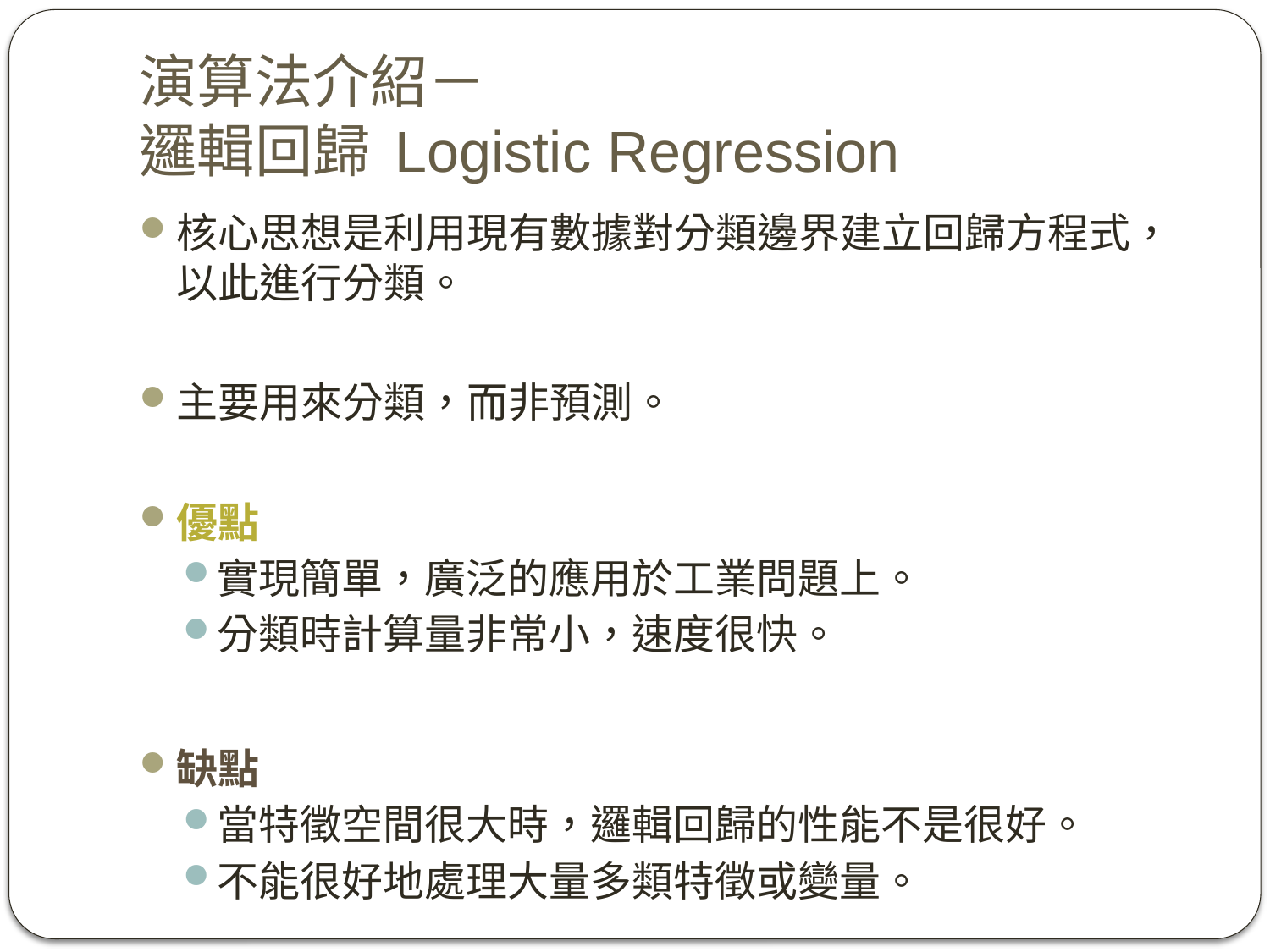

# 演算法介紹－ 邏輯回歸 Logistic Regression
核心思想是利用現有數據對分類邊界建立回歸方程式，以此進行分類。

主要用來分類，而非預測。

優點
實現簡單，廣泛的應用於工業問題上。
分類時計算量非常小，速度很快。

缺點
當特徵空間很大時，邏輯回歸的性能不是很好。
不能很好地處理大量多類特徵或變量。